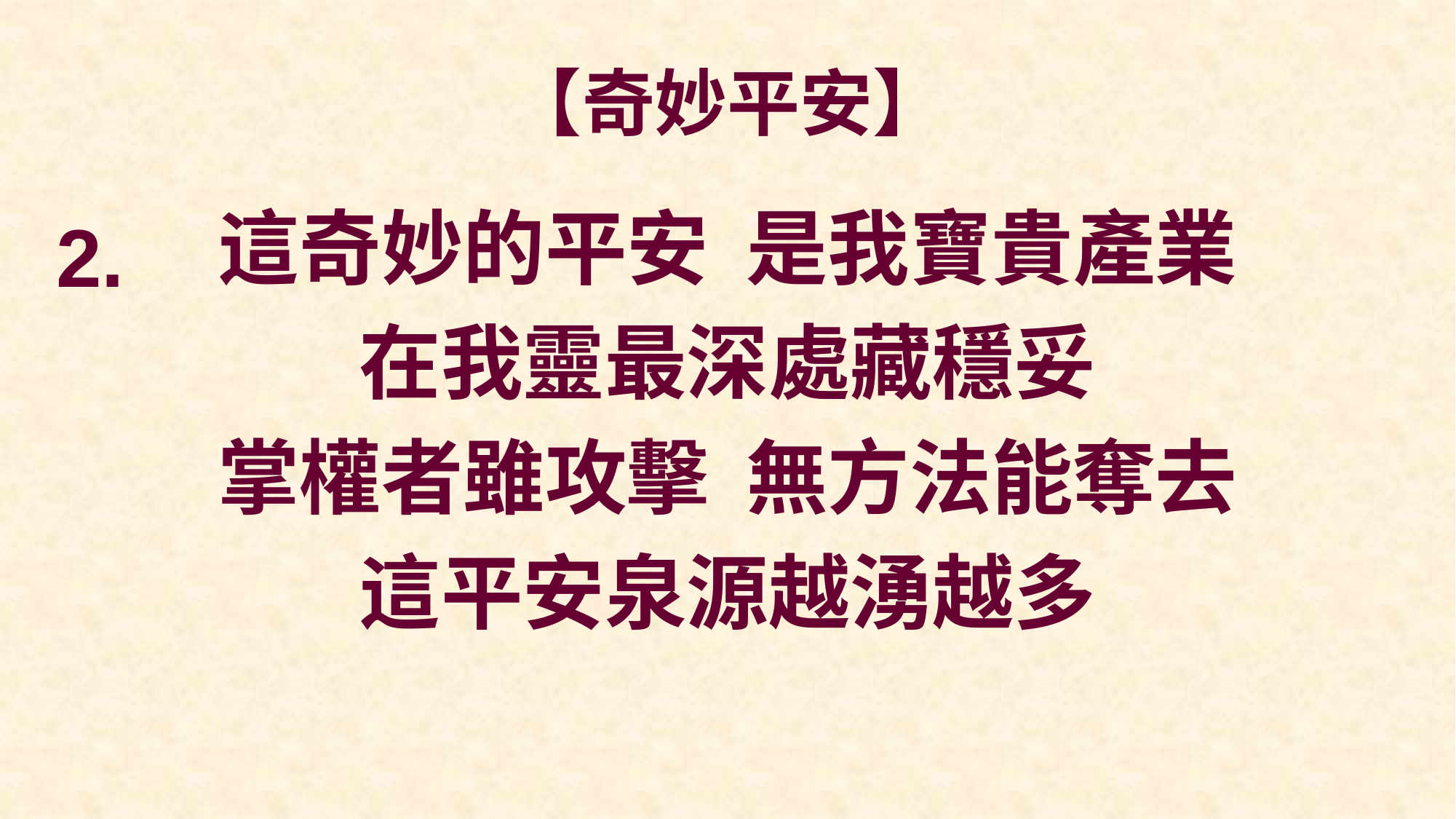

# 【奇妙平安】
這奇妙的平安  是我寶貴產業
在我靈最深處藏穩妥
掌權者雖攻擊  無方法能奪去
這平安泉源越湧越多
2.